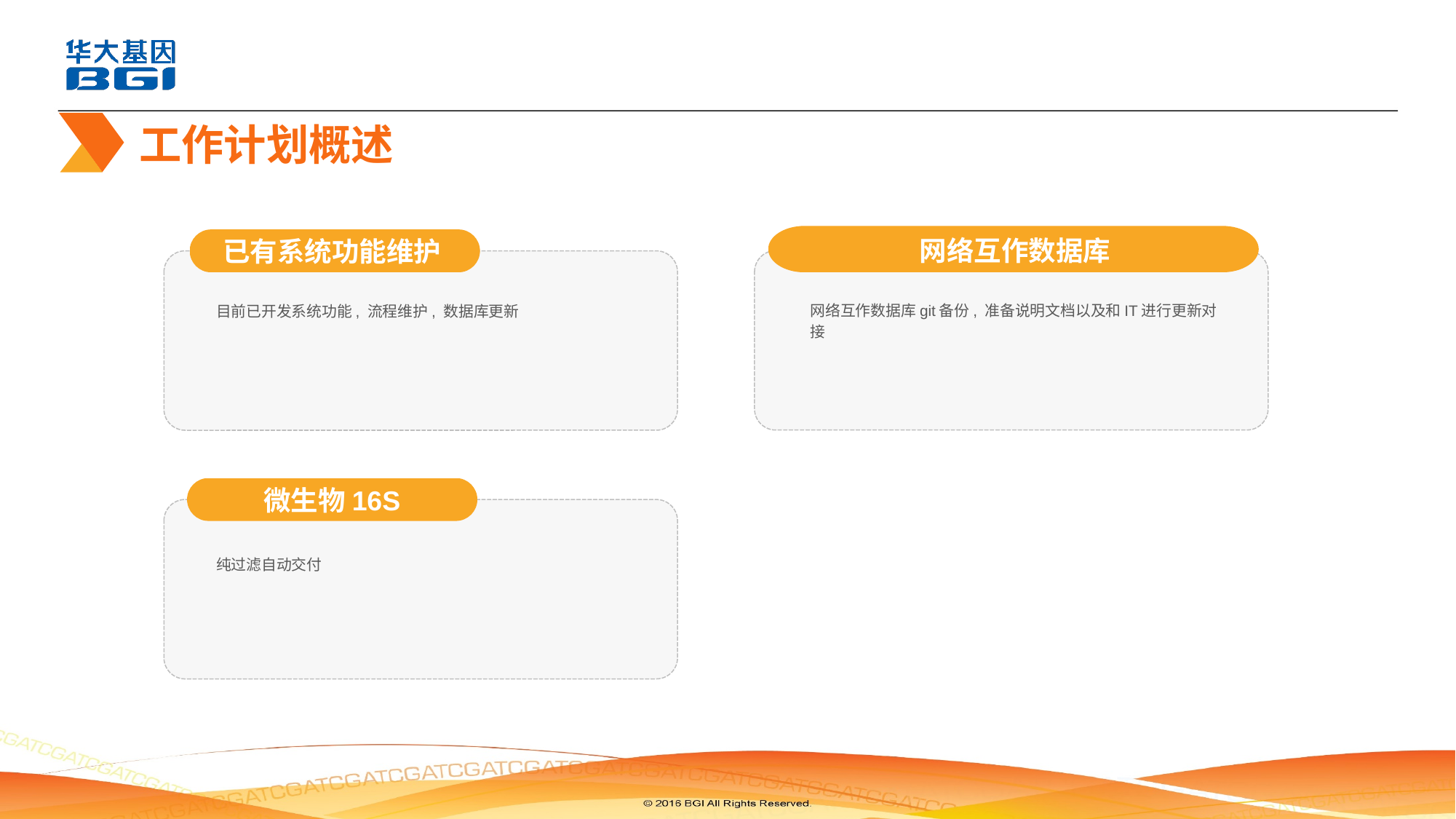

#

工作计划概述

网络互作数据库
网络互作数据库git备份, 准备说明文档以及和IT进行更新对接
已有系统功能维护

目前已开发系统功能, 流程维护, 数据库更新

微生物16S
纯过滤自动交付